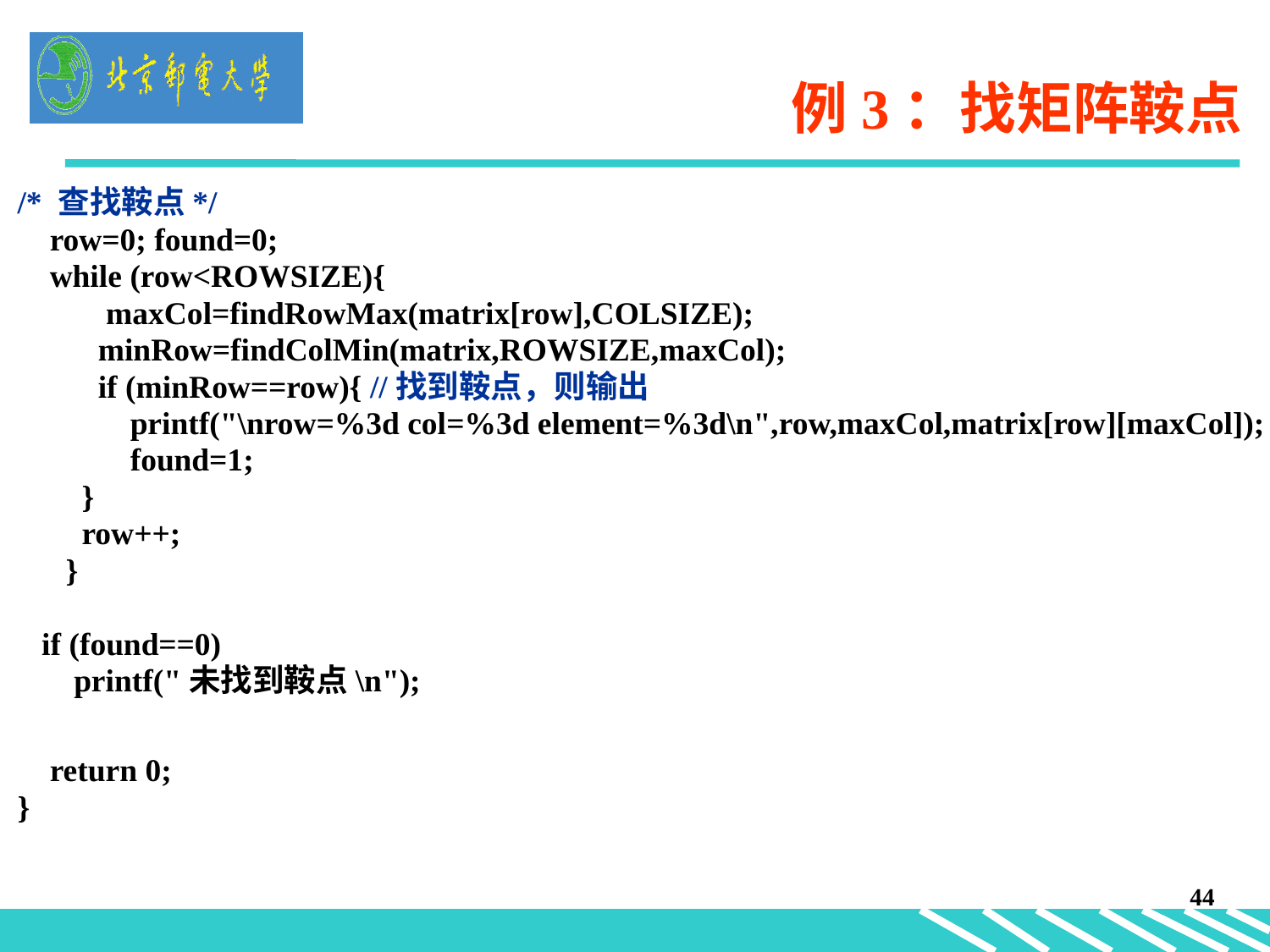

# 例3：找矩阵鞍点
/* 查找鞍点*/
    row=0; found=0;
    while (row<ROWSIZE){
           maxCol=findRowMax(matrix[row],COLSIZE);
          minRow=findColMin(matrix,ROWSIZE,maxCol);
          if (minRow==row){ //找到鞍点，则输出
              printf("\nrow=%3d col=%3d element=%3d\n",row,maxCol,matrix[row][maxCol]);
              found=1;
        }
        row++;
      }

   if (found==0)
       printf("未找到鞍点\n");

    return 0;
}

44